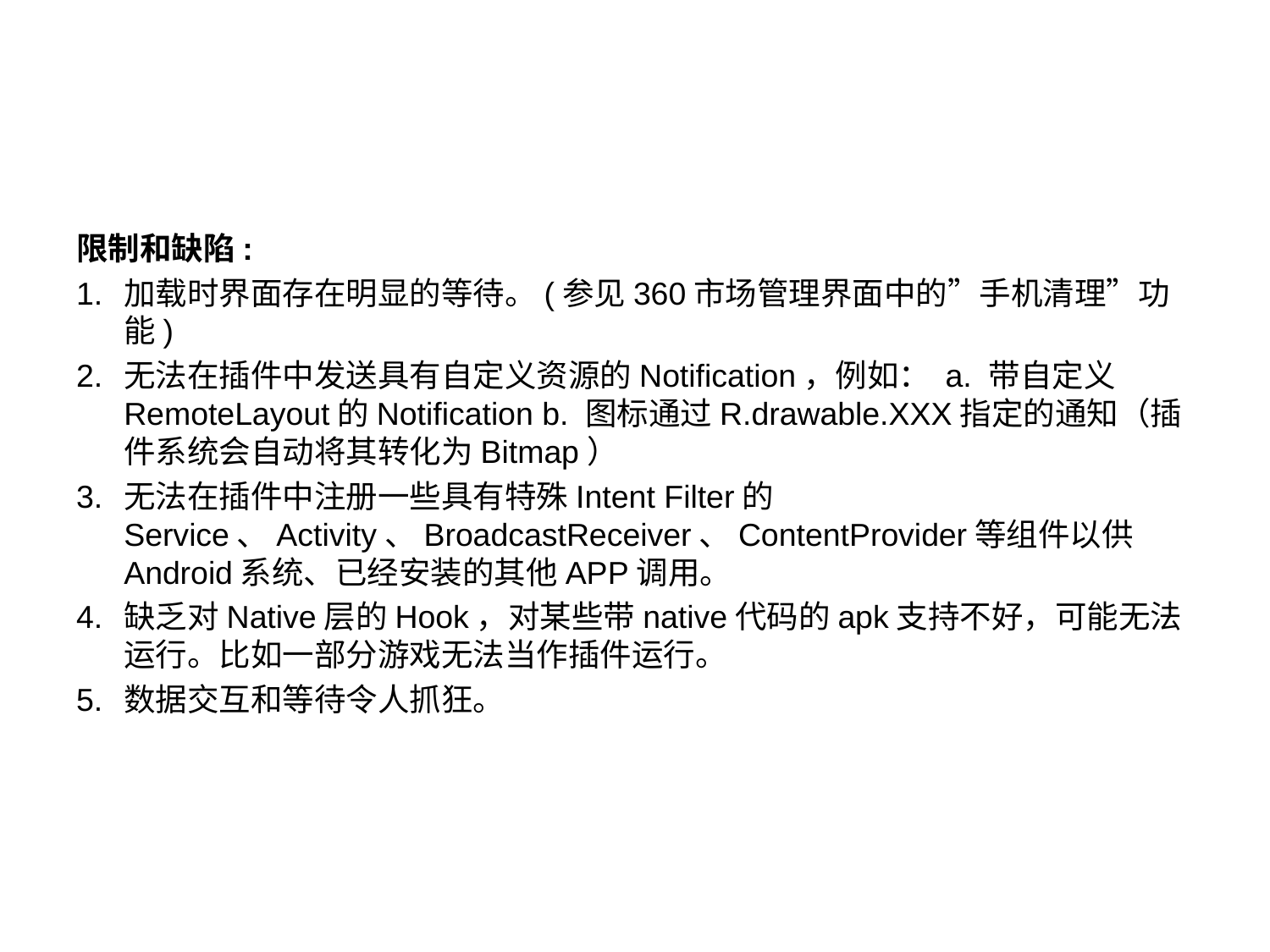

限制和缺陷:
加载时界面存在明显的等待。(参见360市场管理界面中的”手机清理”功能)
无法在插件中发送具有自定义资源的Notification，例如： a. 带自定义RemoteLayout的Notification b. 图标通过R.drawable.XXX指定的通知（插件系统会自动将其转化为Bitmap）
无法在插件中注册一些具有特殊Intent Filter的Service、Activity、BroadcastReceiver、ContentProvider等组件以供Android系统、已经安装的其他APP调用。
缺乏对Native层的Hook，对某些带native代码的apk支持不好，可能无法运行。比如一部分游戏无法当作插件运行。
数据交互和等待令人抓狂。